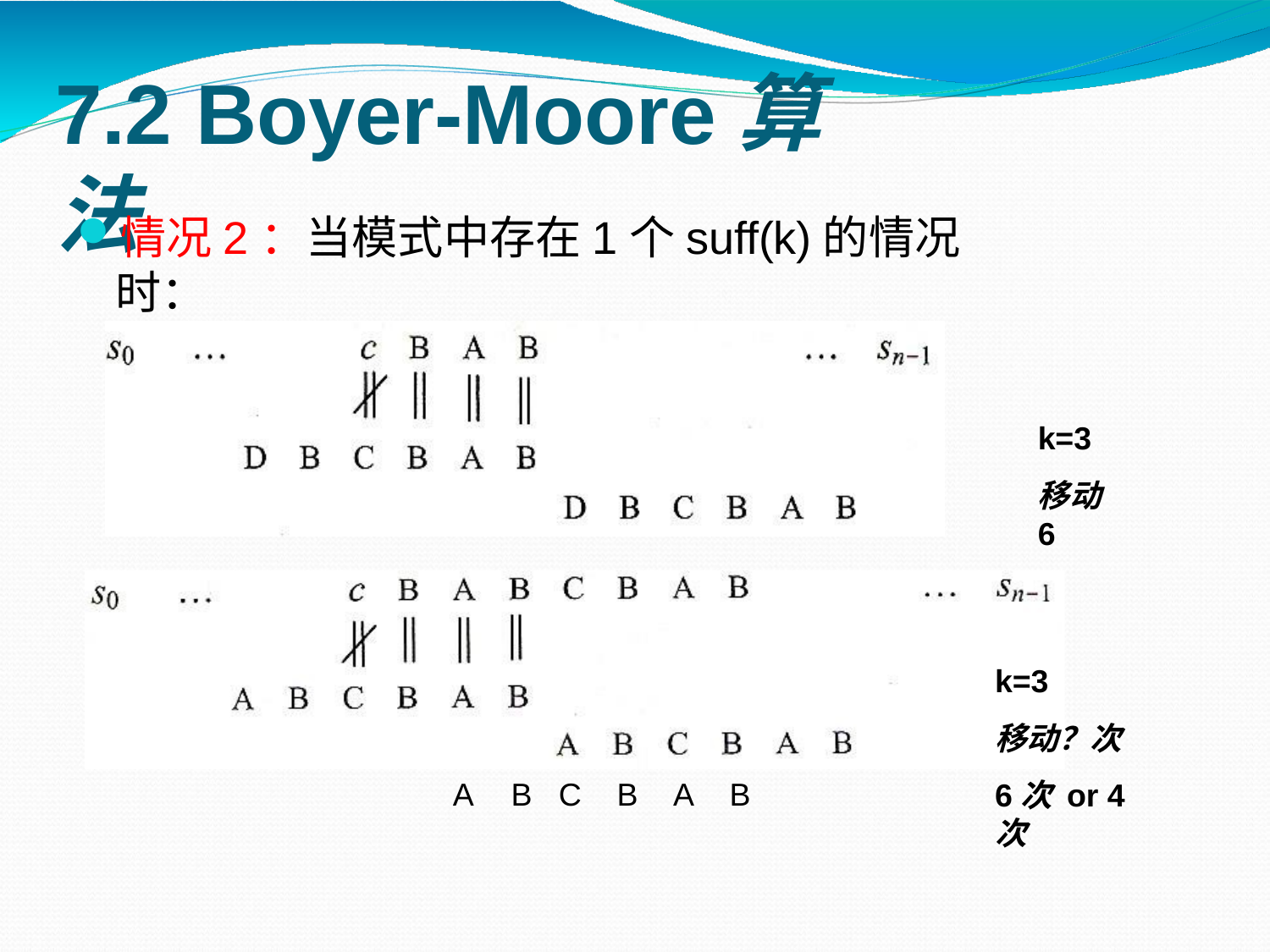

# 7.2 Boyer-Moore算法
情况2：当模式中存在1个suff(k)的情况时：

k=3
移动6

k=3
移动？次
6次 or 4次
A	B	C	B	A	B